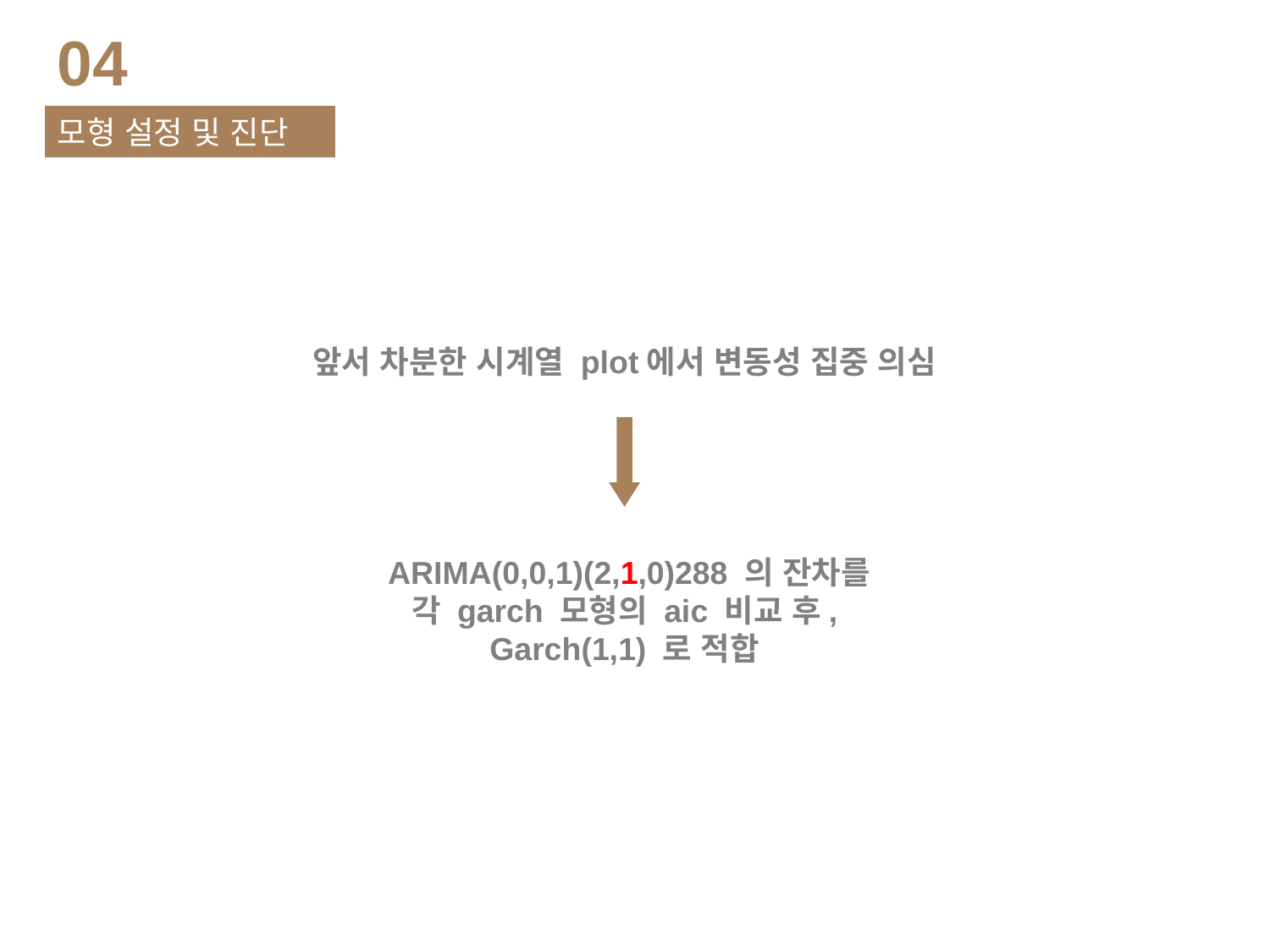

04
모형 설정 및 진단
앞서 차분한 시계열 plot에서 변동성 집중 의심

 ARIMA(0,0,1)(2,1,0)288 의 잔차를
각 garch 모형의 aic 비교 후,
Garch(1,1) 로 적합